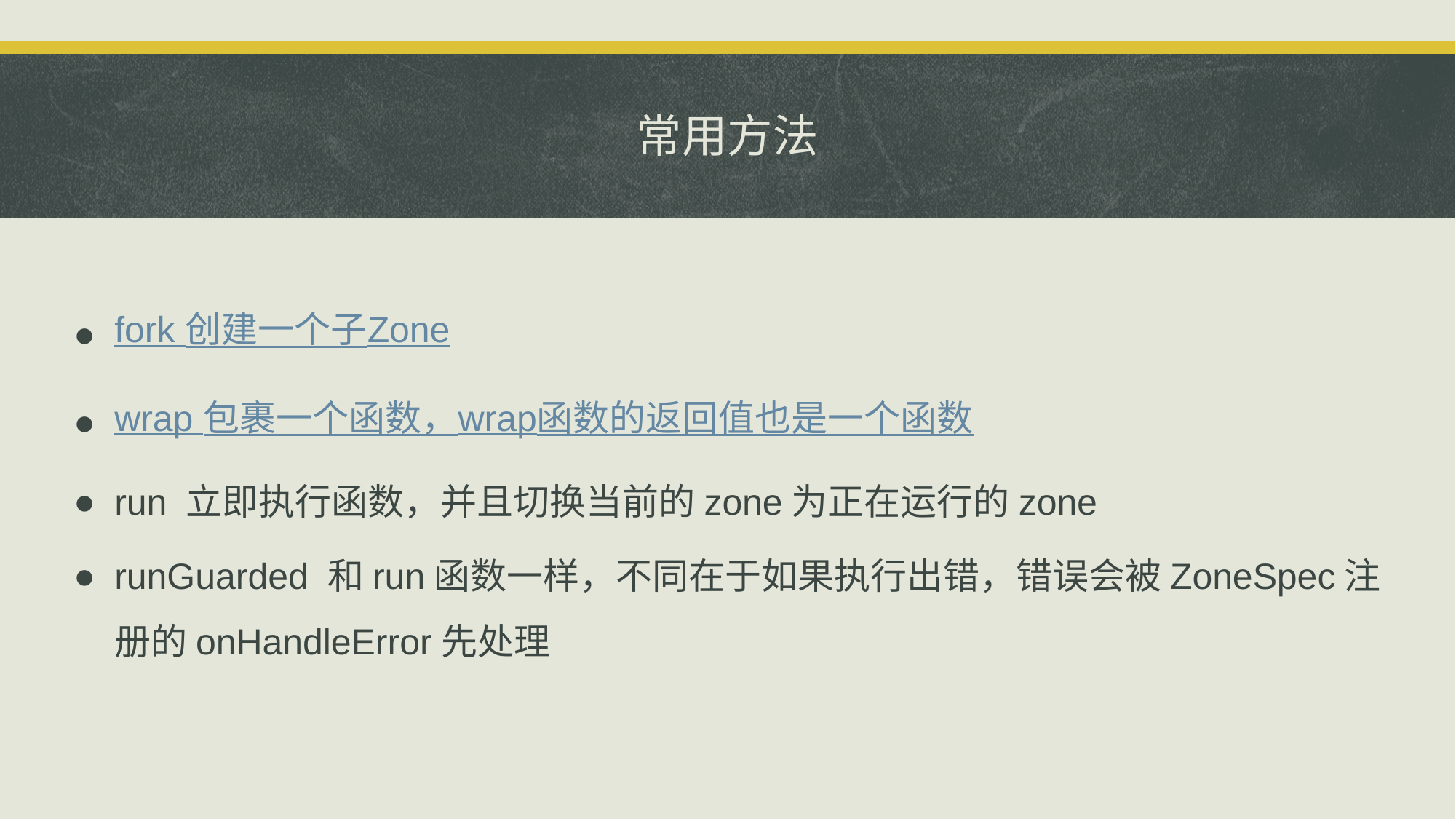

# 常用方法
fork 创建一个子Zone
wrap 包裹一个函数，wrap函数的返回值也是一个函数
run 立即执行函数，并且切换当前的zone为正在运行的zone
runGuarded 和run函数一样，不同在于如果执行出错，错误会被ZoneSpec注册的onHandleError先处理